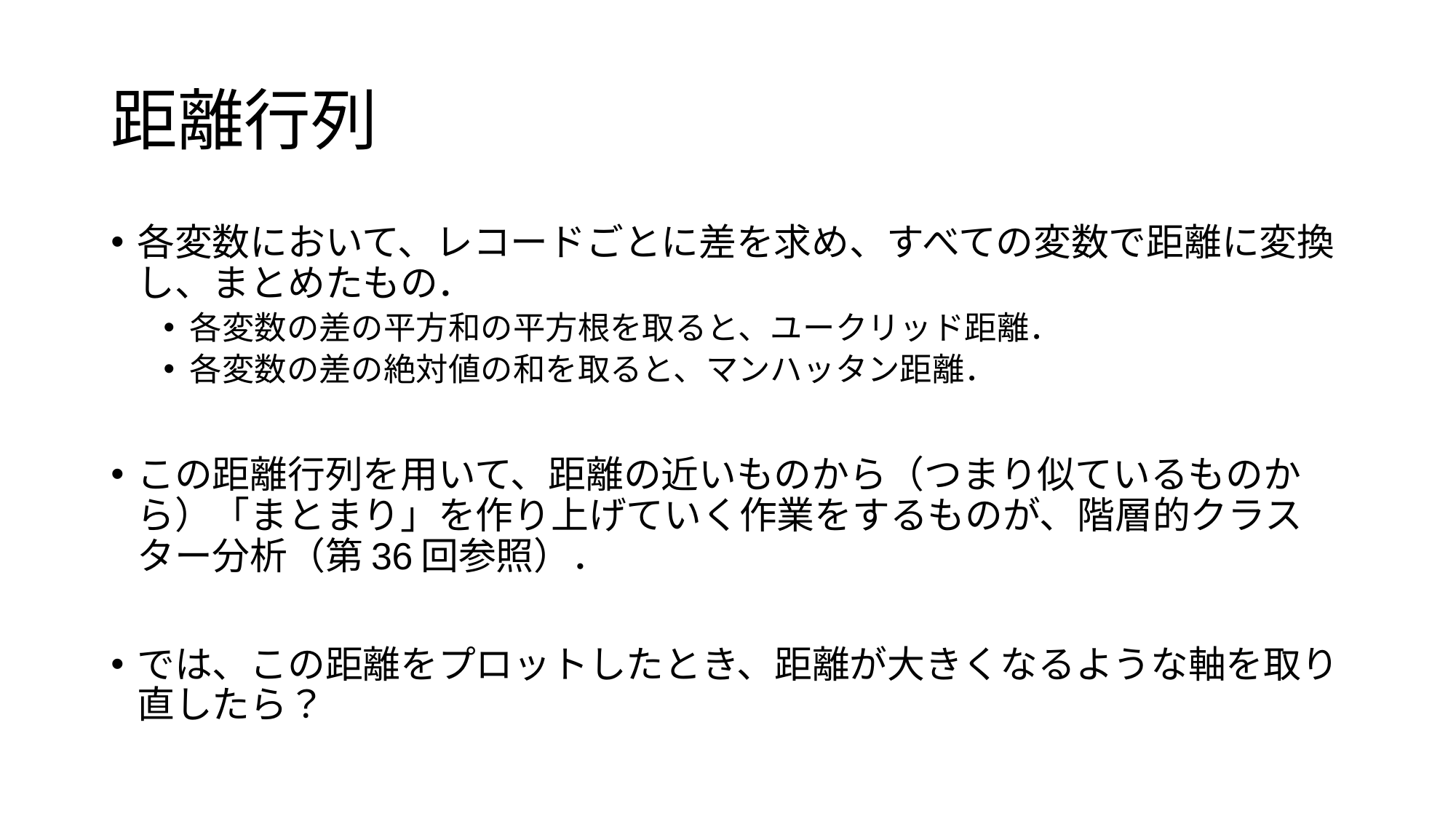

# 距離行列
各変数において、レコードごとに差を求め、すべての変数で距離に変換し、まとめたもの．
各変数の差の平方和の平方根を取ると、ユークリッド距離．
各変数の差の絶対値の和を取ると、マンハッタン距離．

この距離行列を用いて、距離の近いものから（つまり似ているものから）「まとまり」を作り上げていく作業をするものが、階層的クラスター分析（第36回参照）．

では、この距離をプロットしたとき、距離が大きくなるような軸を取り直したら？